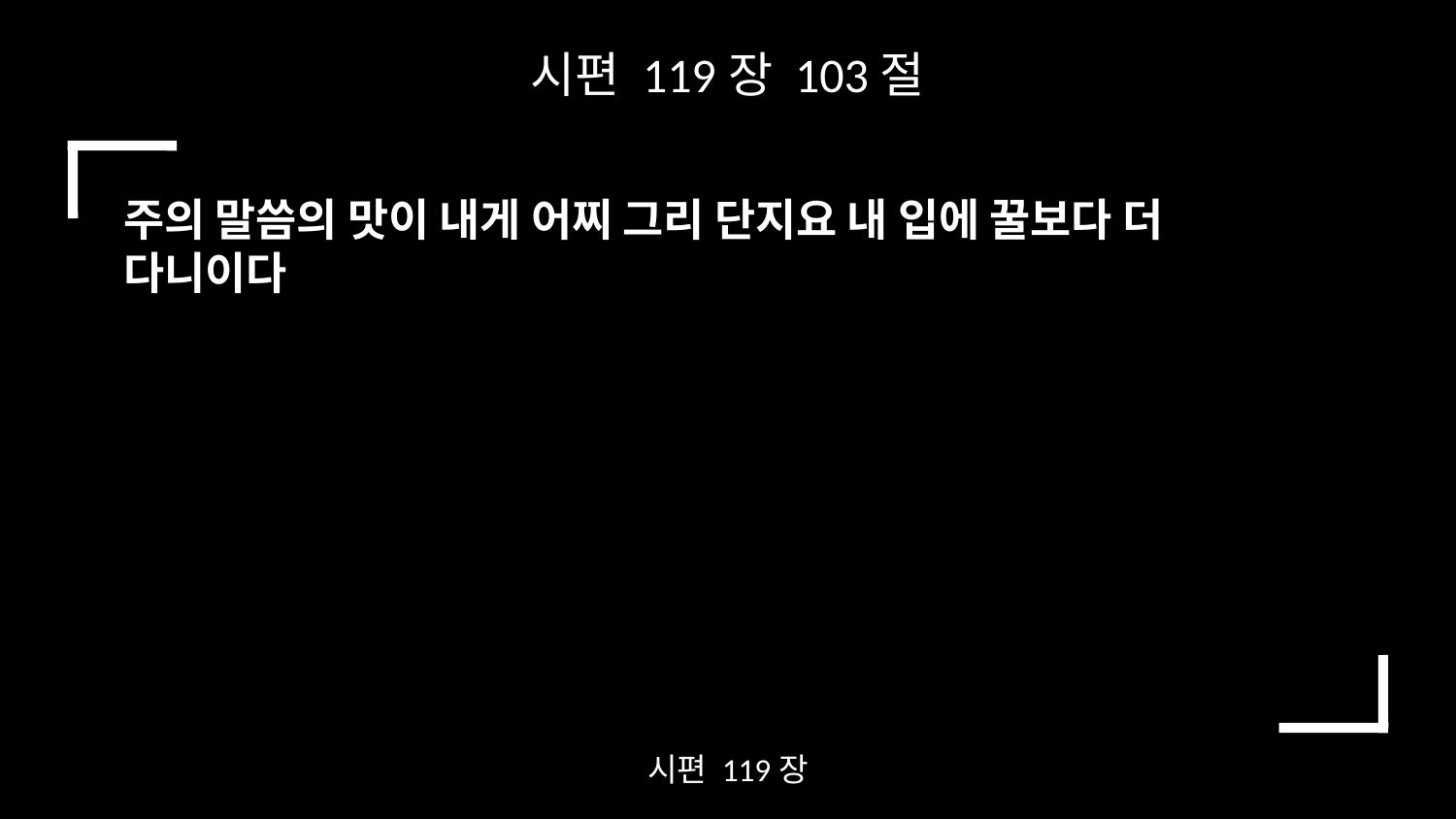

시편 119장 103절

주의 말씀의 맛이 내게 어찌 그리 단지요 내 입에 꿀보다 더 다니이다

시편 119장